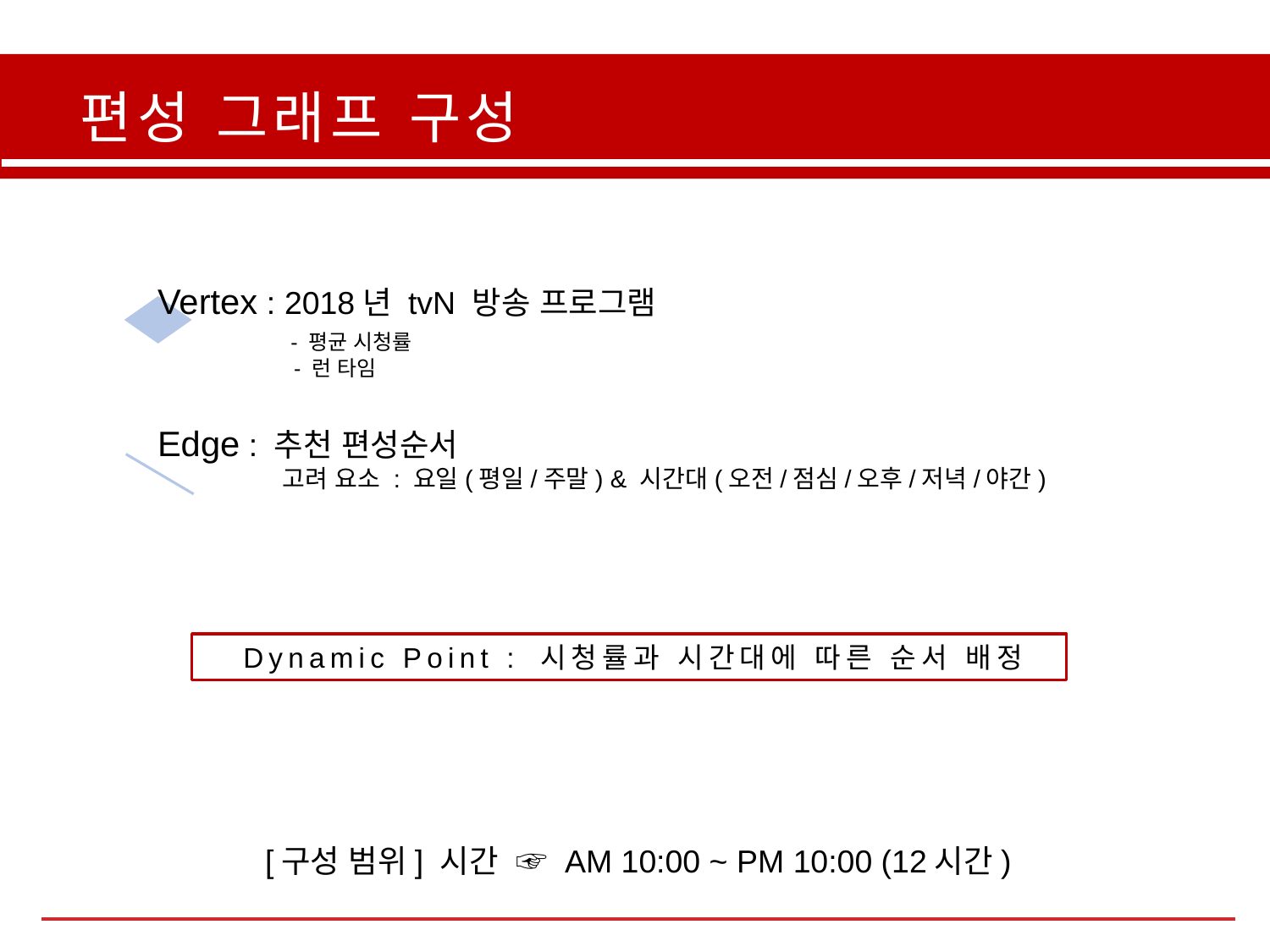

편성 그래프 구성

Vertex : 2018년 tvN 방송 프로그램
                 - 평균 시청률
                       - 런 타임

Edge : 추천 편성순서
                 고려 요소 : 요일(평일/주말) & 시간대(오전/점심/오후/저녁/야간)

 Dynamic Point : 시청률과 시간대에 따른 순서 배정
[구성 범위] 시간  ☞ AM 10:00 ~ PM 10:00 (12시간)